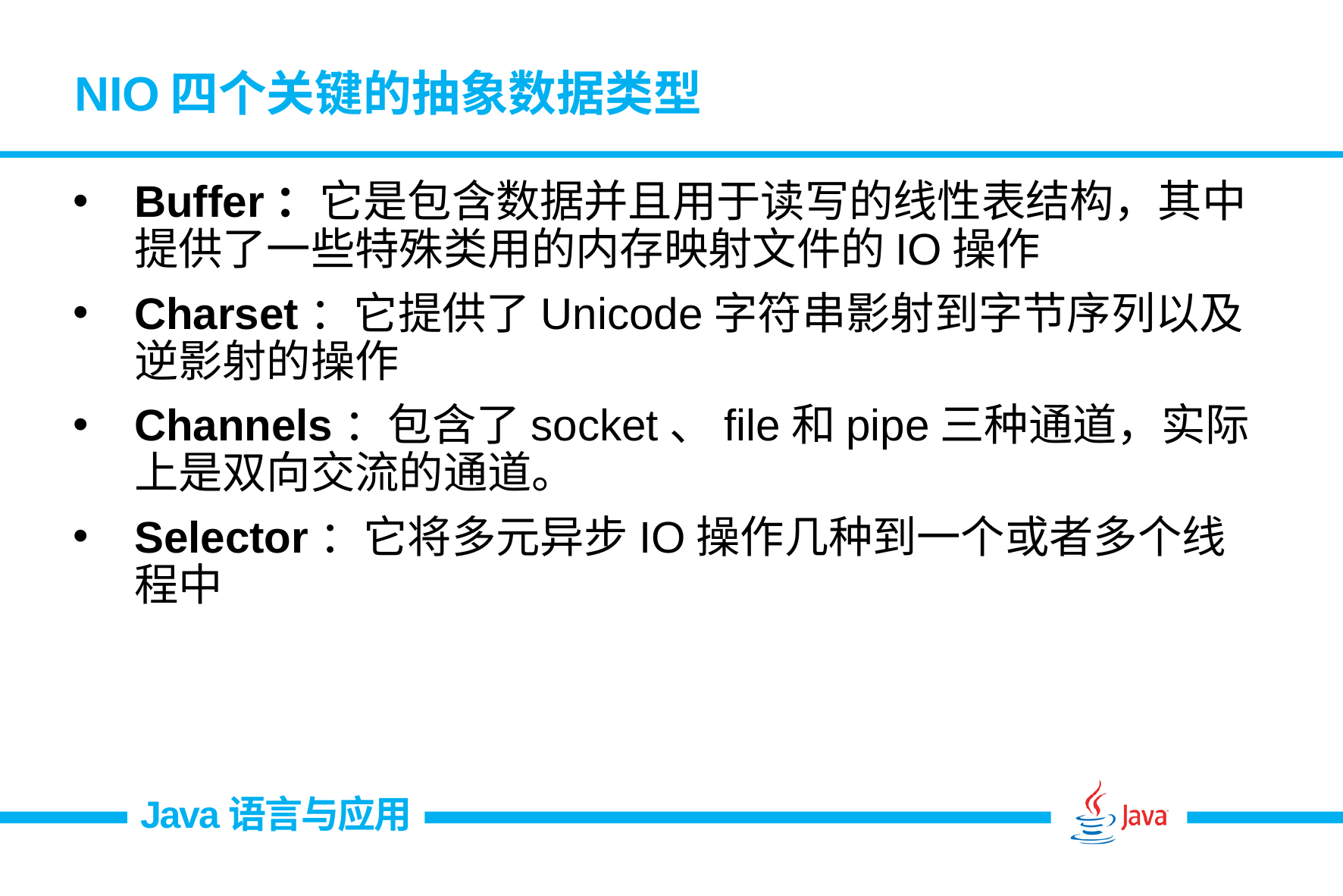

# NIO四个关键的抽象数据类型
Buffer：它是包含数据并且用于读写的线性表结构，其中提供了一些特殊类用的内存映射文件的IO操作
Charset：它提供了Unicode字符串影射到字节序列以及逆影射的操作
Channels：包含了socket、file和pipe三种通道，实际上是双向交流的通道。
Selector：它将多元异步IO操作几种到一个或者多个线程中
100